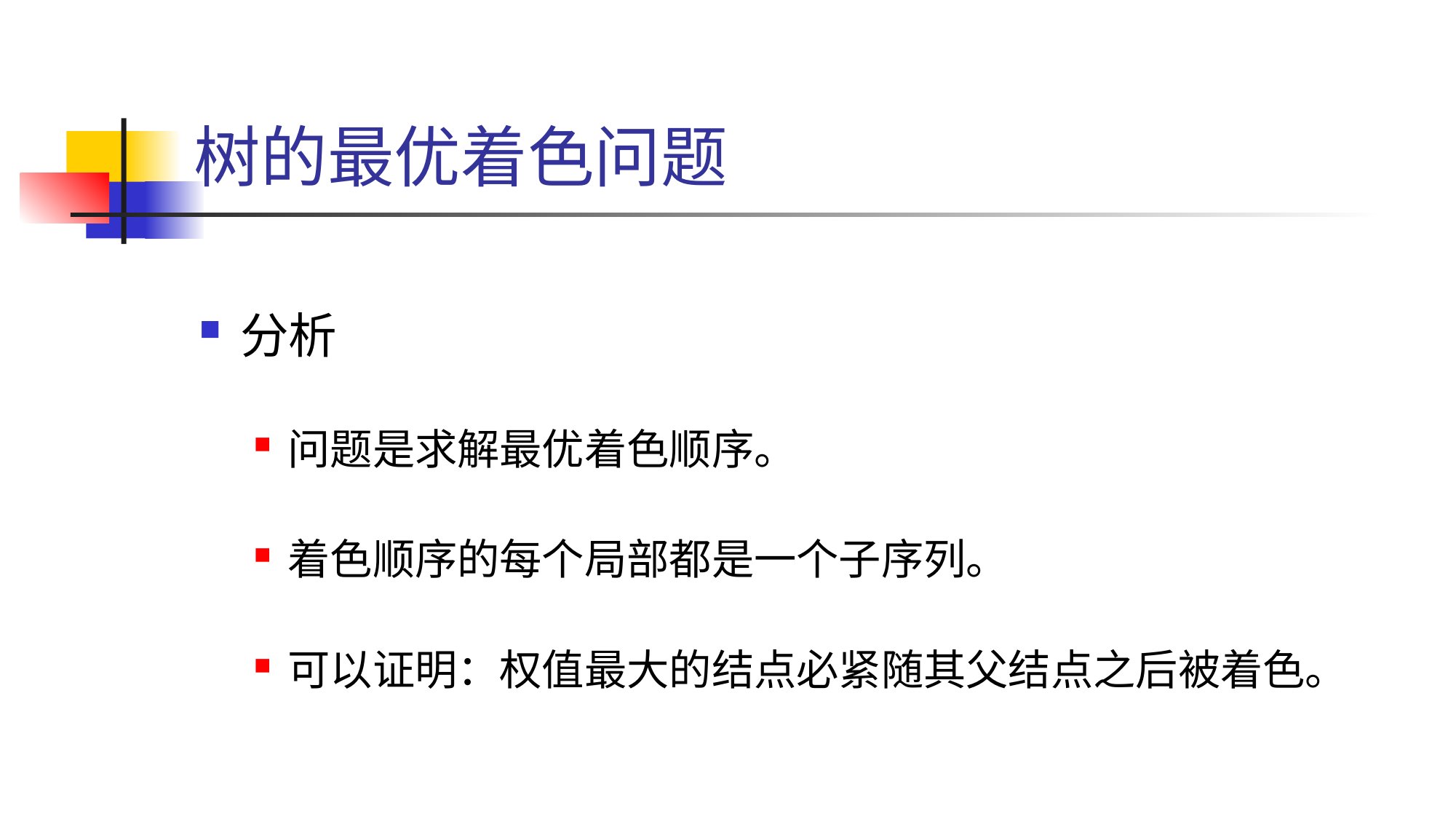

# 树的最优着色问题
分析
问题是求解最优着色顺序。
着色顺序的每个局部都是一个子序列。
可以证明：权值最大的结点必紧随其父结点之后被着色。